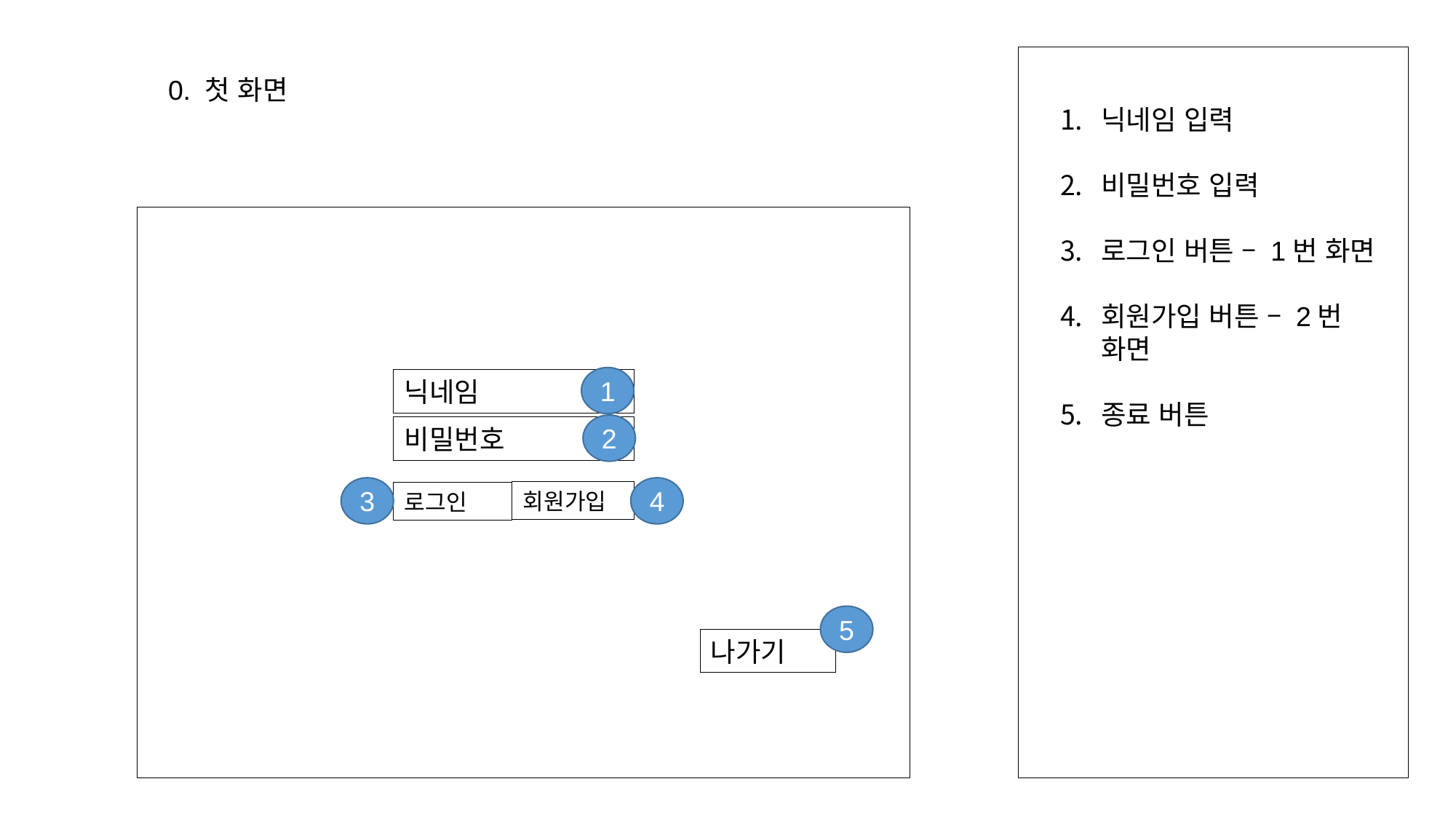

0. 첫 화면
닉네임 입력

비밀번호 입력

로그인 버튼 – 1번 화면

회원가입 버튼 – 2번 화면

종료 버튼

1
닉네임
2
비밀번호
4
3
회원가입
로그인
5
나가기